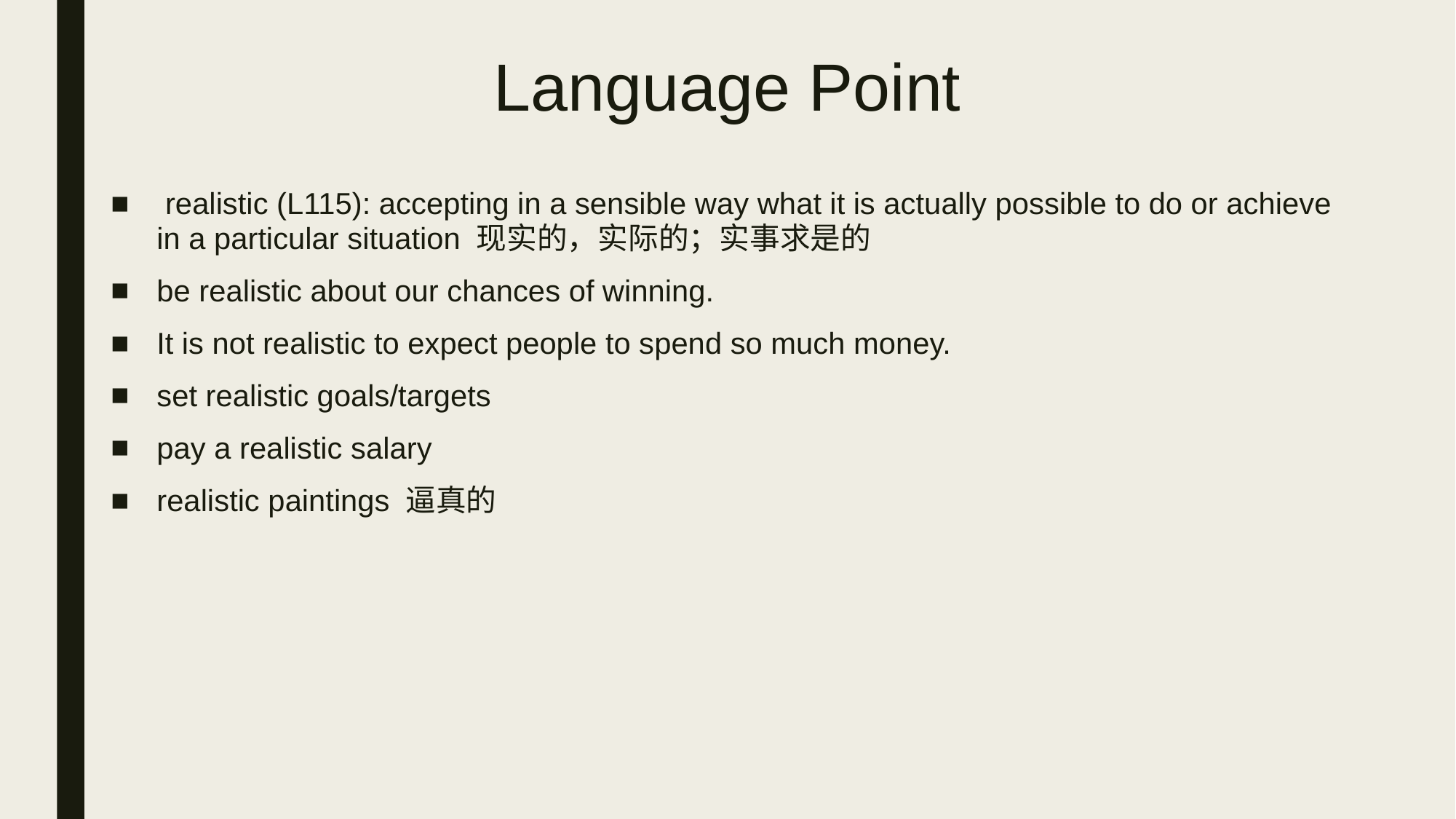

# Language Point
 realistic (L115): accepting in a sensible way what it is actually possible to do or achieve in a particular situation 现实的，实际的；实事求是的
be realistic about our chances of winning.
It is not realistic to expect people to spend so much money.
set realistic goals/targets
pay a realistic salary
realistic paintings 逼真的